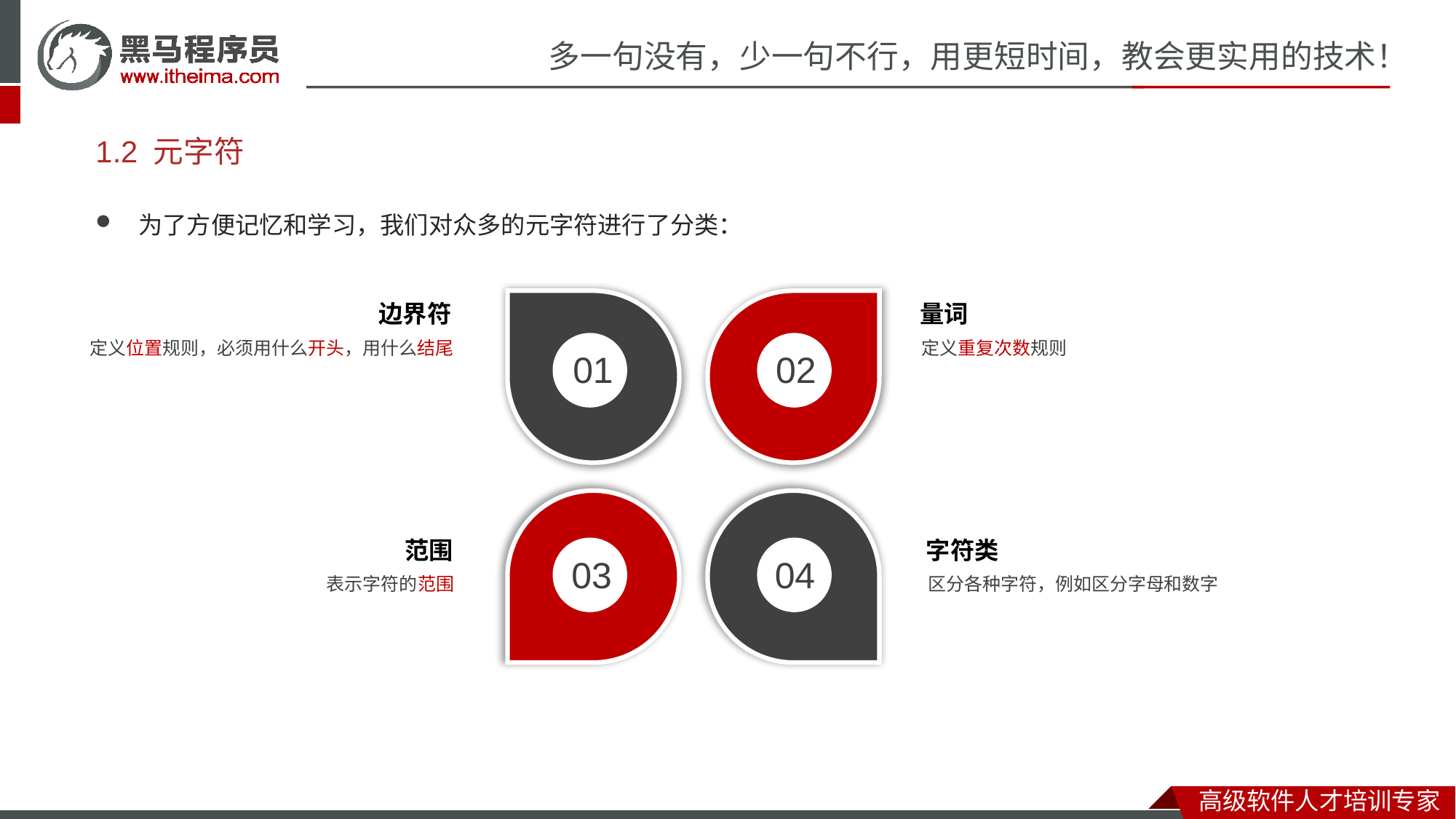

# 1.2 元字符
为了方便记忆和学习，我们对众多的元字符进行了分类：

01

02
边界符
定义位置规则，必须用什么开头，用什么结尾

量词
定义重复次数规则

03

04
范围
表示字符的范围
字符类
区分各种字符，例如区分字母和数字